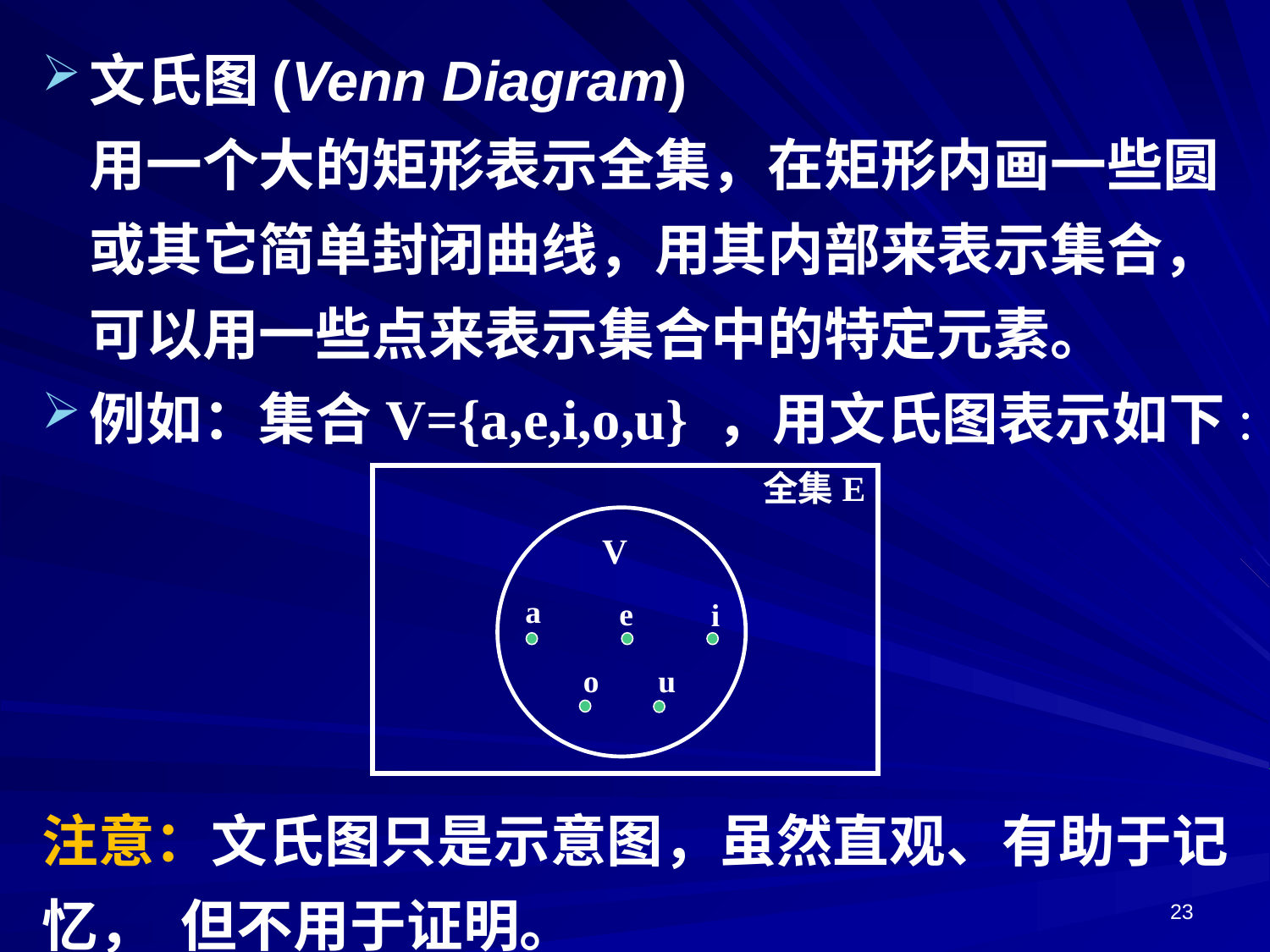

文氏图(Venn Diagram)
用一个大的矩形表示全集，在矩形内画一些圆或其它简单封闭曲线，用其内部来表示集合，可以用一些点来表示集合中的特定元素。
例如：集合V={a,e,i,o,u} ，用文氏图表示如下:

注意：文氏图只是示意图，虽然直观、有助于记忆，  但不用于证明。

全集E

V
a
e
i

o
u

23